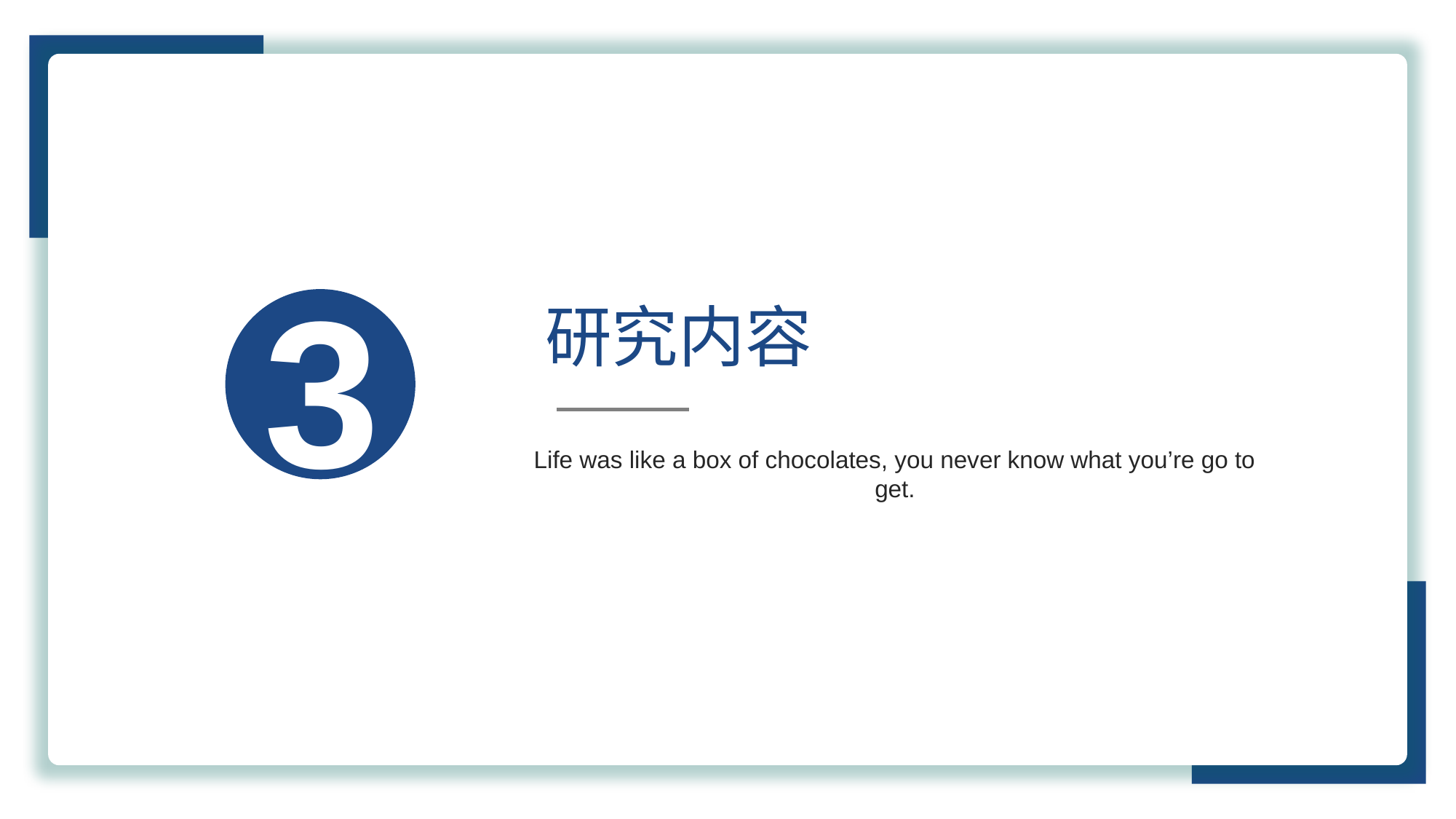

3
研究内容
Life was like a box of chocolates, you never know what you’re go to get.